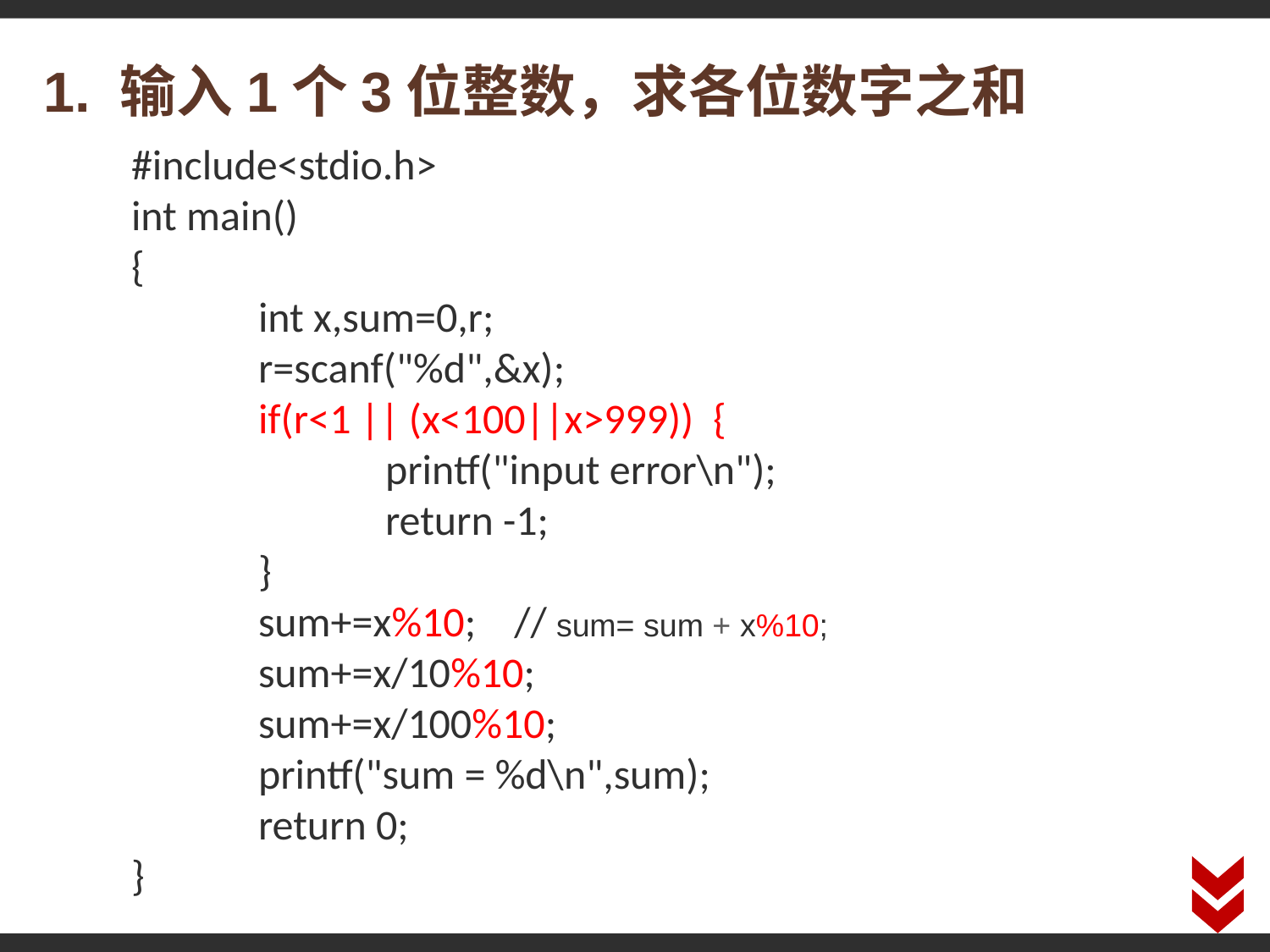

# 1. 输入1个3位整数，求各位数字之和
#include<stdio.h>
int main()
{
	int x,sum=0,r;
	r=scanf("%d",&x);
	if(r<1 || (x<100||x>999))  {
		printf("input error\n");
		return -1;
	}
	sum+=x%10;    // sum= sum + x%10;
	sum+=x/10%10;
	sum+=x/100%10;
	printf("sum = %d\n",sum);
	return 0;
}